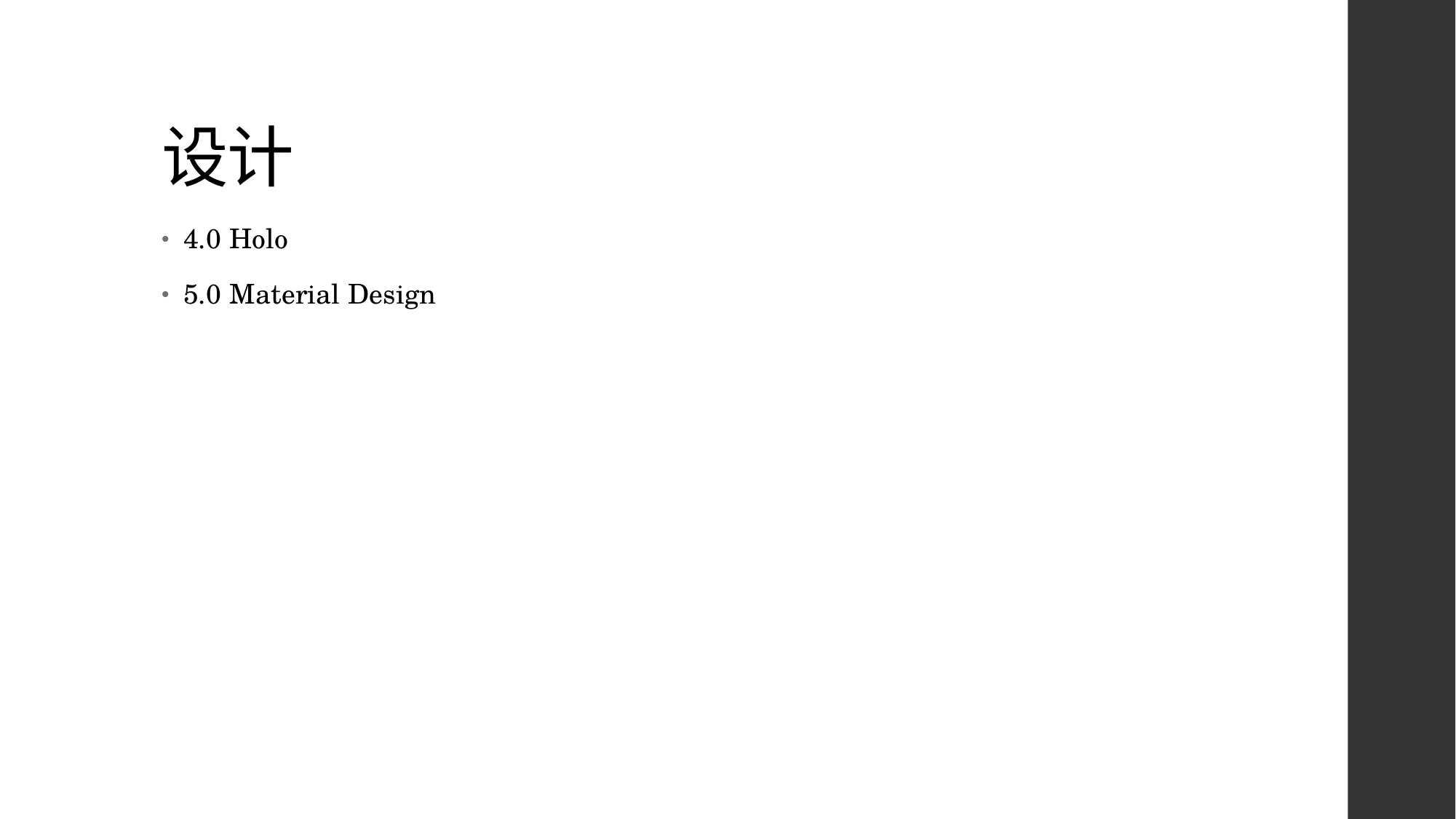

# 设计
4.0 Holo
5.0 Material Design